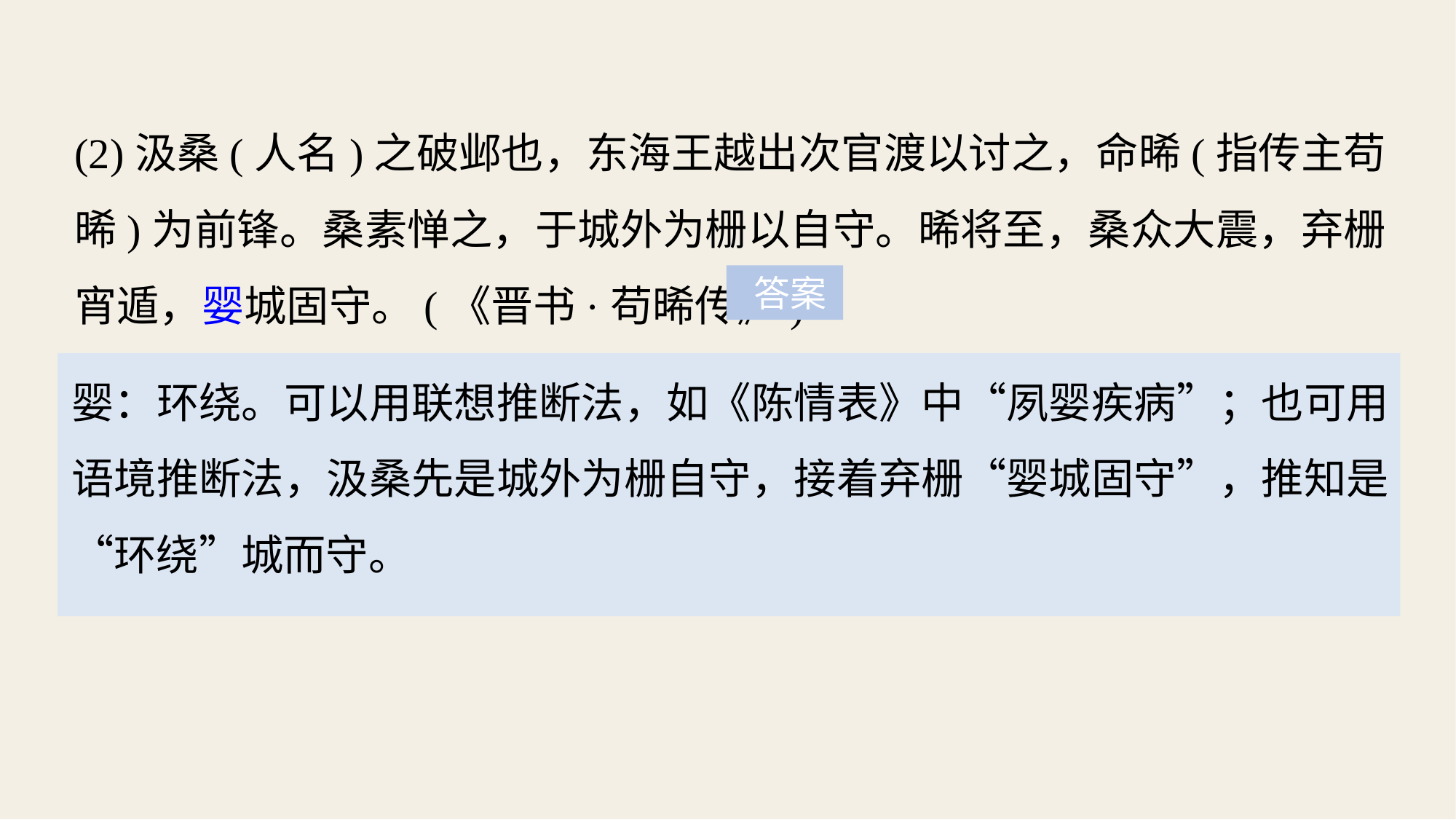

(2)汲桑(人名)之破邺也，东海王越出次官渡以讨之，命晞(指传主苟晞)为前锋。桑素惮之，于城外为栅以自守。晞将至，桑众大震，弃栅宵遁，婴城固守。(《晋书·苟晞传》)
 答案
婴：环绕。可以用联想推断法，如《陈情表》中“夙婴疾病”；也可用语境推断法，汲桑先是城外为栅自守，接着弃栅“婴城固守”，推知是“环绕”城而守。